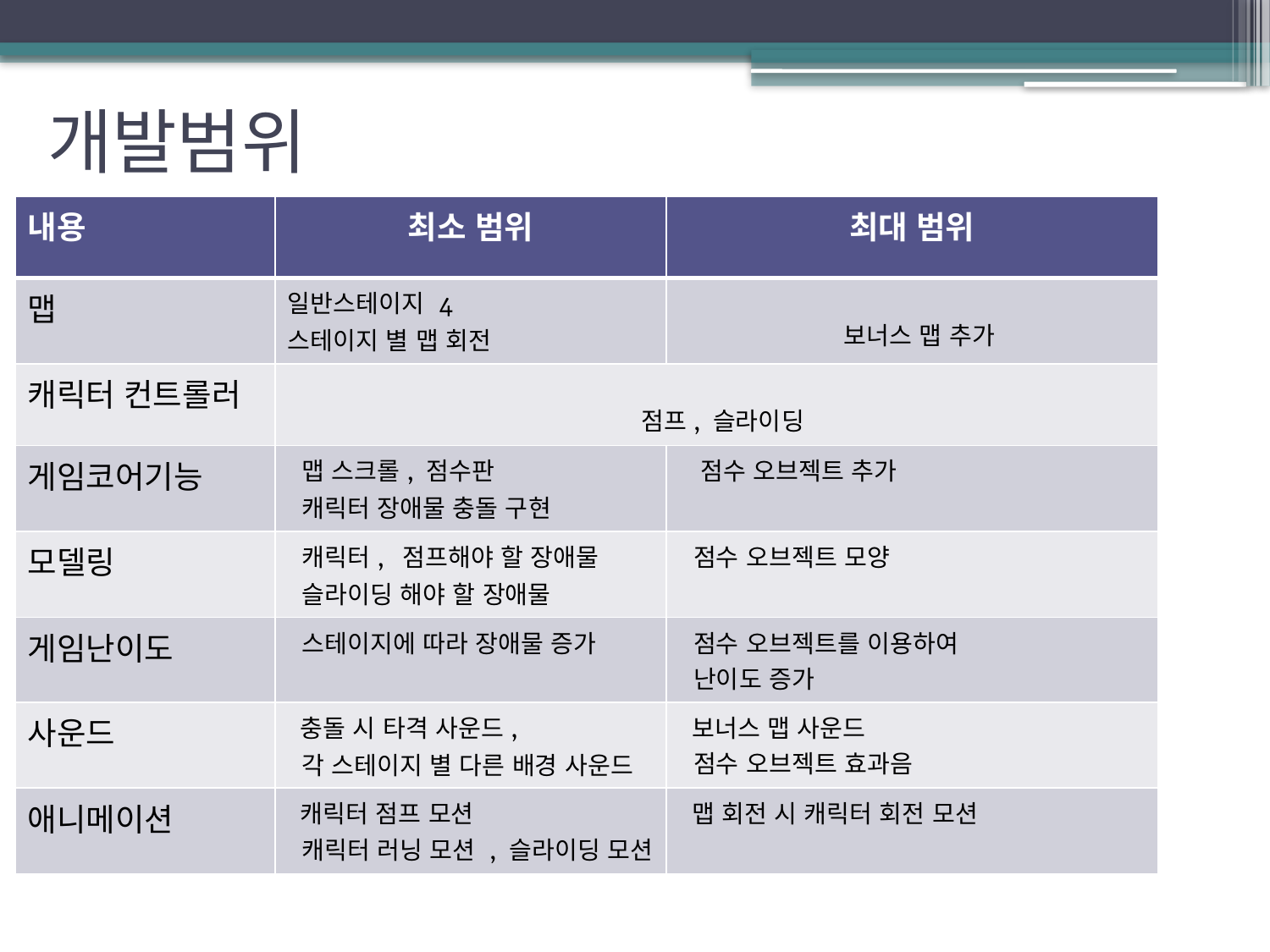

# 개발범위
| 내용 | 최소 범위 | 최대 범위 |
| --- | --- | --- |
| 맵 | 일반스테이지 4 스테이지 별 맵 회전 | 보너스 맵 추가 |
| 캐릭터 컨트롤러 | 점프, 슬라이딩 |  |
| 게임코어기능 | 맵 스크롤, 점수판 캐릭터 장애물 충돌 구현 | 점수 오브젝트 추가 |
| 모델링 | 캐릭터, 점프해야 할 장애물 슬라이딩 해야 할 장애물 | 점수 오브젝트 모양 |
| 게임난이도 | 스테이지에 따라 장애물 증가 | 점수 오브젝트를 이용하여 난이도 증가 |
| 사운드 | 충돌 시 타격 사운드, 각 스테이지 별 다른 배경 사운드 | 보너스 맵 사운드 점수 오브젝트 효과음 |
| 애니메이션 | 캐릭터 점프 모션 캐릭터 러닝 모션 , 슬라이딩 모션 | 맵 회전 시 캐릭터 회전 모션 |